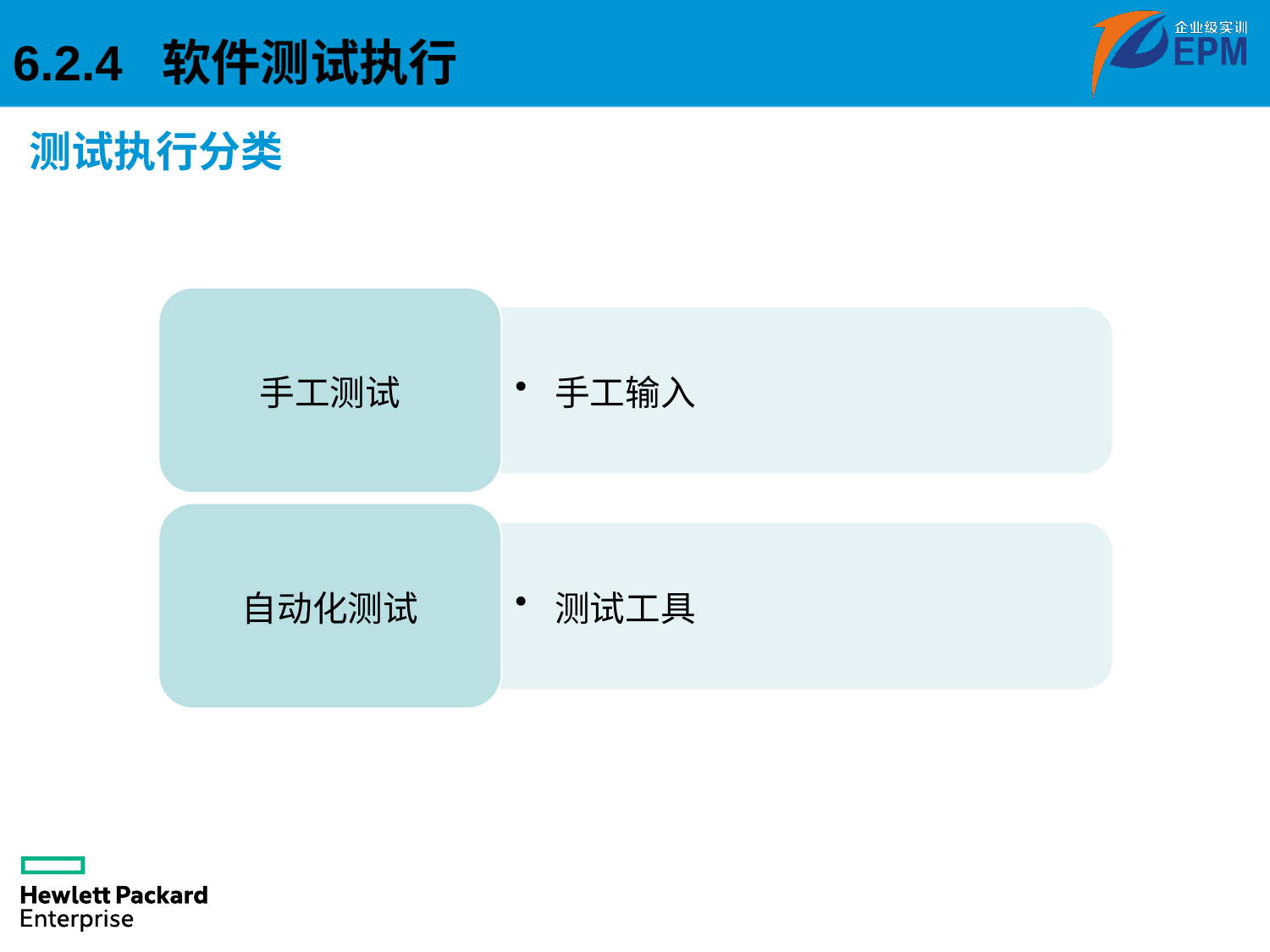

6.2.4  软件测试执行
测试执行分类
手工测试
手工输入
自动化测试
测试工具